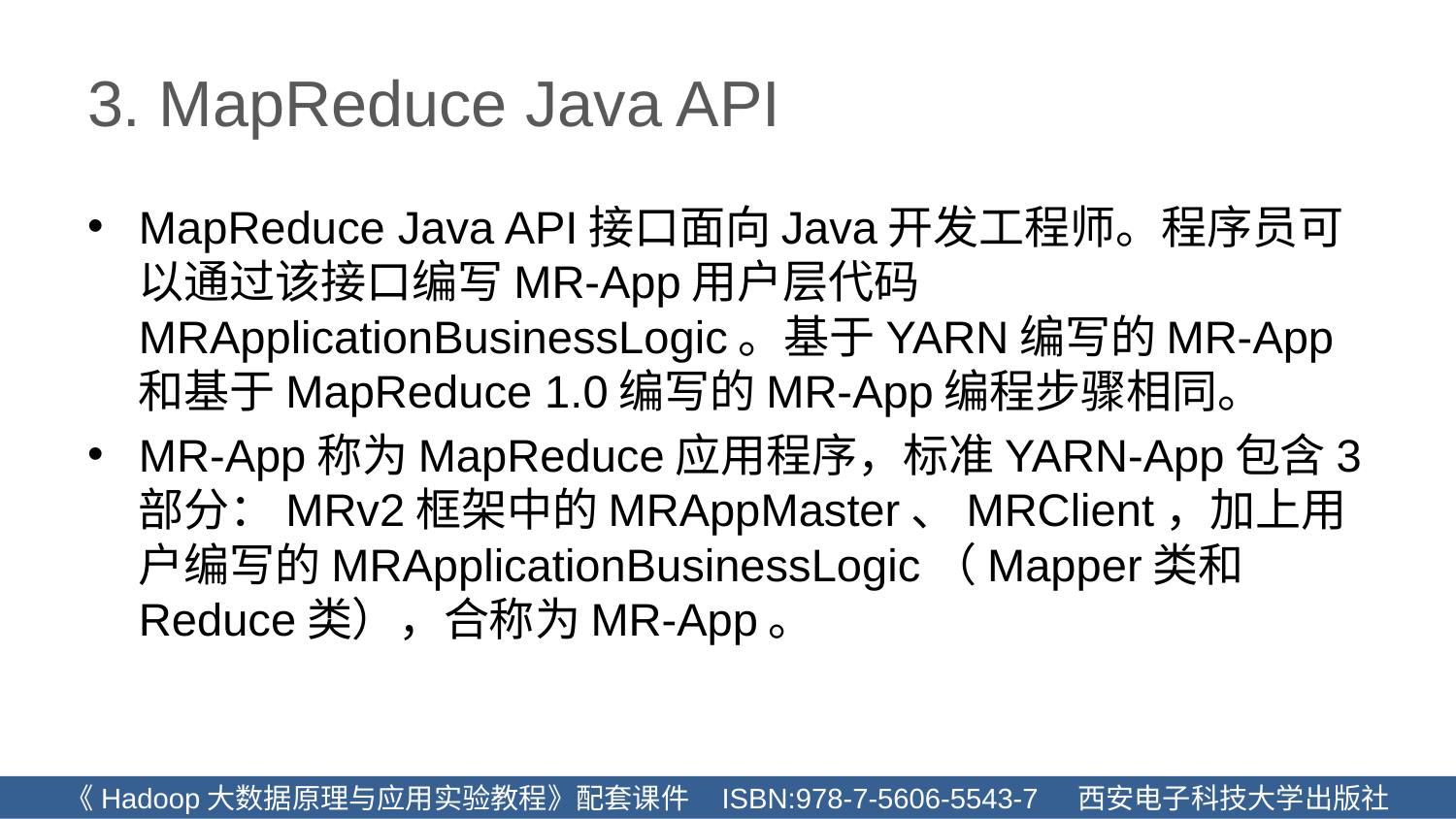

# 3. MapReduce Java API
MapReduce Java API接口面向Java开发工程师。程序员可以通过该接口编写MR-App用户层代码MRApplicationBusinessLogic。基于YARN编写的MR-App和基于MapReduce 1.0编写的MR-App编程步骤相同。
MR-App称为MapReduce应用程序，标准YARN-App包含3部分：MRv2框架中的MRAppMaster、MRClient，加上用户编写的MRApplicationBusinessLogic（Mapper类和Reduce类），合称为MR-App。